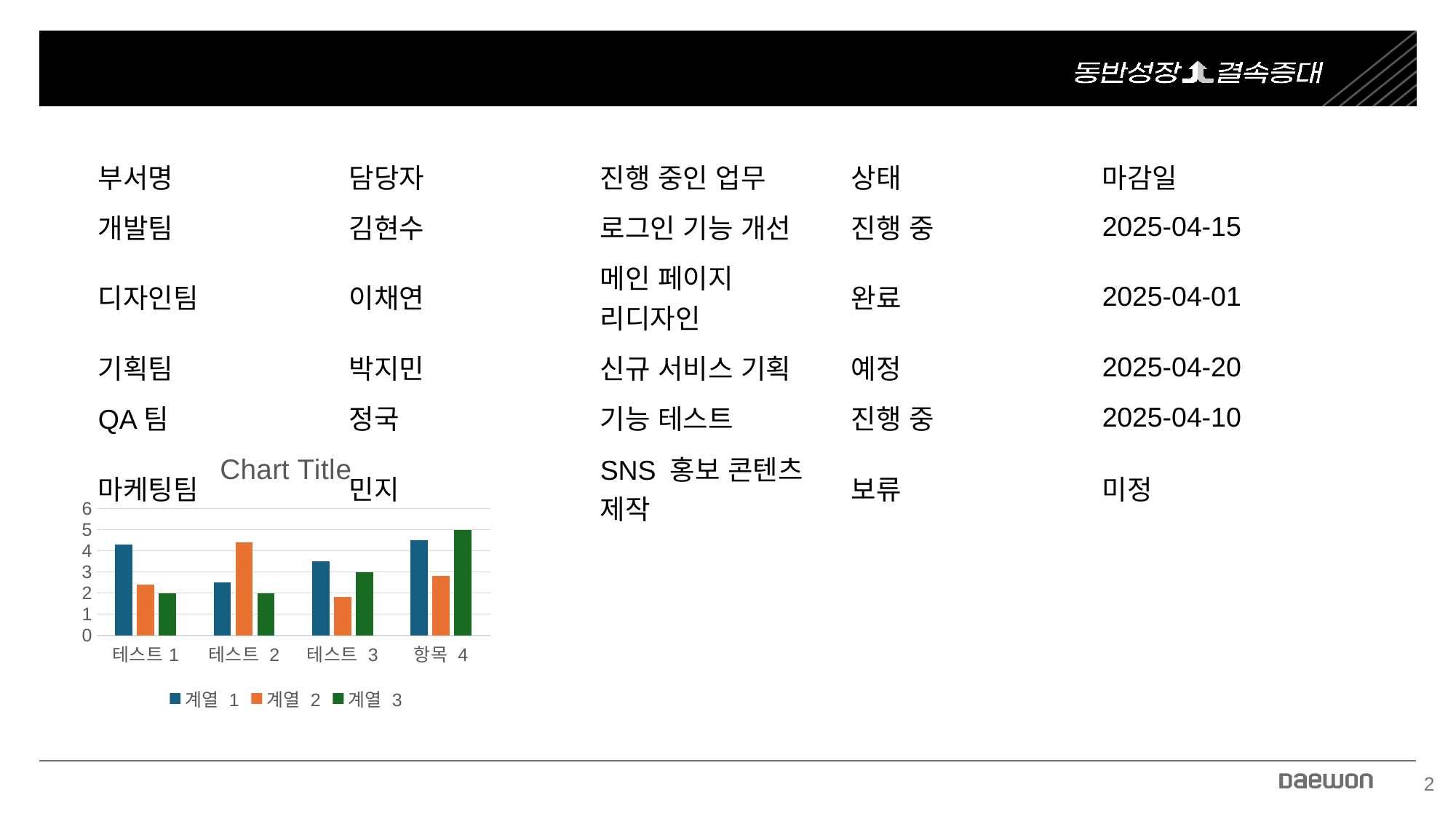

| 부서명 | 담당자 | 진행 중인 업무 | 상태 | 마감일 |
| --- | --- | --- | --- | --- |
| 개발팀 | 김현수 | 로그인 기능 개선 | 진행 중 | 2025-04-15 |
| 디자인팀 | 이채연 | 메인 페이지 리디자인 | 완료 | 2025-04-01 |
| 기획팀 | 박지민 | 신규 서비스 기획 | 예정 | 2025-04-20 |
| QA팀 | 정국 | 기능 테스트 | 진행 중 | 2025-04-10 |
| 마케팅팀 | 민지 | SNS 홍보 콘텐츠 제작 | 보류 | 미정 |

### Chart:

| Category | 계열 1 | 계열 2 | 계열 3 |
|---|---|---|---|
| 테스트1 | 4.3 | 2.4 | 2.0 |
| 테스트 2 | 2.5 | 4.4 | 2.0 |
| 테스트 3 | 3.5 | 1.8 | 3.0 |
| 항목 4 | 4.5 | 2.8 | 5.0 |
2